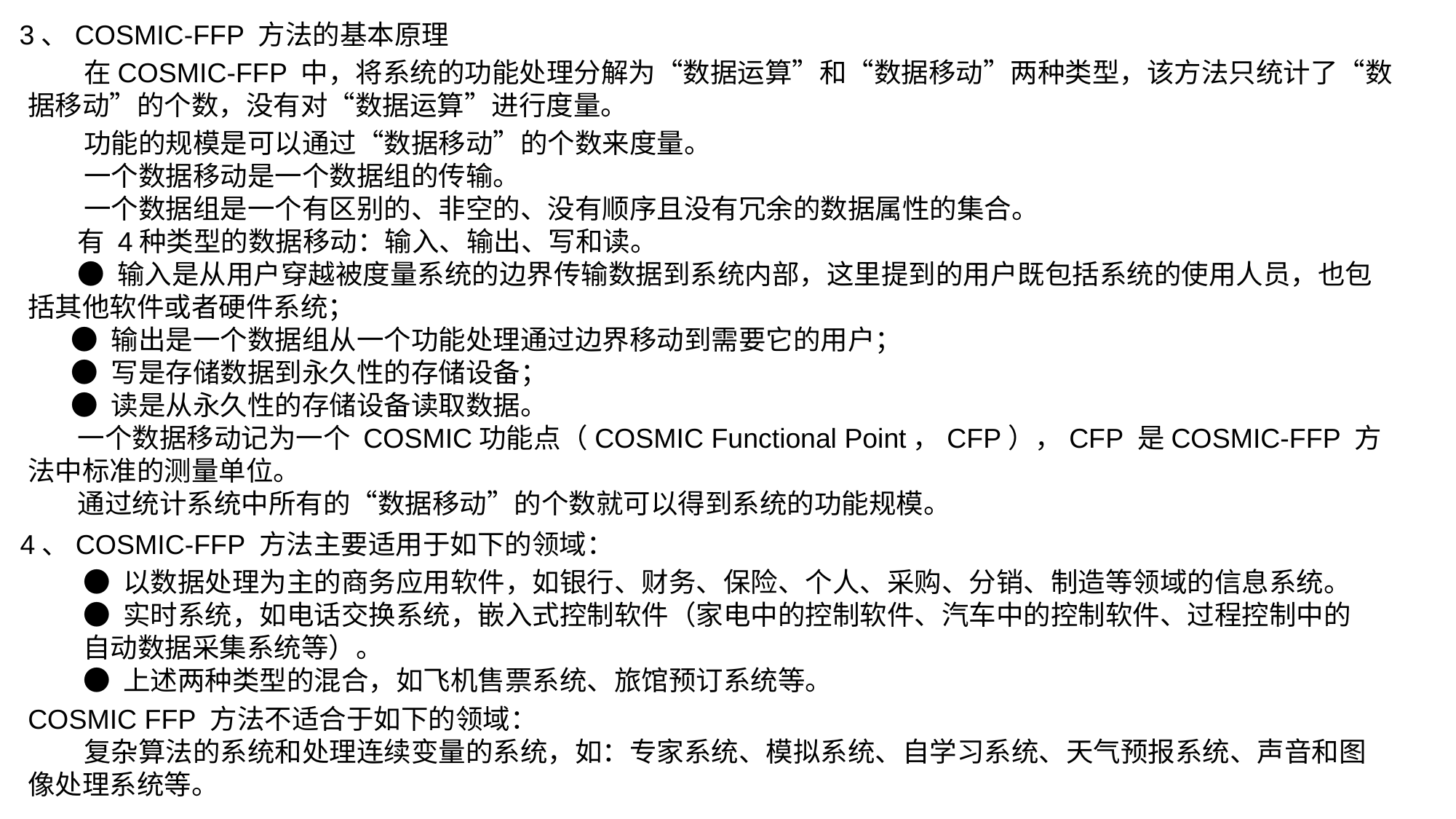

3、COSMIC-FFP 方法的基本原理
        在COSMIC-FFP 中，将系统的功能处理分解为“数据运算”和“数据移动”两种类型，该方法只统计了“数据移动”的个数，没有对“数据运算”进行度量。
        功能的规模是可以通过“数据移动”的个数来度量。
        一个数据移动是一个数据组的传输。
        一个数据组是一个有区别的、非空的、没有顺序且没有冗余的数据属性的集合。
       有 4种类型的数据移动：输入、输出、写和读。
        ● 输入是从用户穿越被度量系统的边界传输数据到系统内部，这里提到的用户既包括系统的使用人员，也包括其他软件或者硬件系统；
       ● 输出是一个数据组从一个功能处理通过边界移动到需要它的用户；
       ● 写是存储数据到永久性的存储设备；
       ● 读是从永久性的存储设备读取数据。
       一个数据移动记为一个 COSMIC功能点（COSMIC Functional Point，CFP），CFP 是COSMIC-FFP 方法中标准的测量单位。
       通过统计系统中所有的“数据移动”的个数就可以得到系统的功能规模。
4、COSMIC-FFP 方法主要适用于如下的领域：
● 以数据处理为主的商务应用软件，如银行、财务、保险、个人、采购、分销、制造等领域的信息系统。
● 实时系统，如电话交换系统，嵌入式控制软件（家电中的控制软件、汽车中的控制软件、过程控制中的自动数据采集系统等）。
● 上述两种类型的混合，如飞机售票系统、旅馆预订系统等。
COSMIC FFP 方法不适合于如下的领域：
        复杂算法的系统和处理连续变量的系统，如：专家系统、模拟系统、自学习系统、天气预报系统、声音和图像处理系统等。